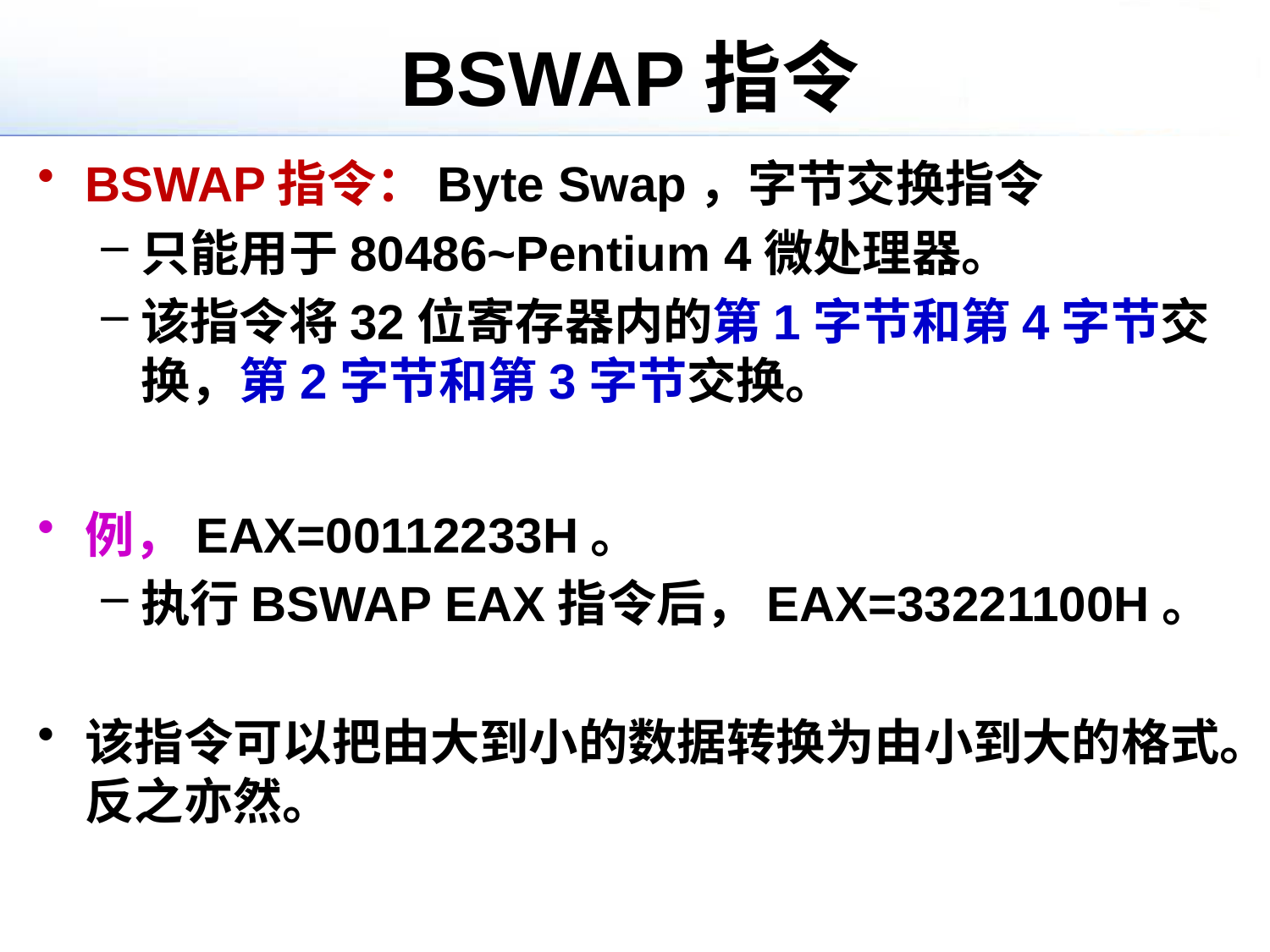

# BSWAP指令
BSWAP指令：Byte Swap，字节交换指令
只能用于80486~Pentium 4微处理器。
该指令将32位寄存器内的第1字节和第4字节交换，第2字节和第3字节交换。

例，EAX=00112233H。
执行BSWAP EAX指令后，EAX=33221100H。

该指令可以把由大到小的数据转换为由小到大的格式。反之亦然。